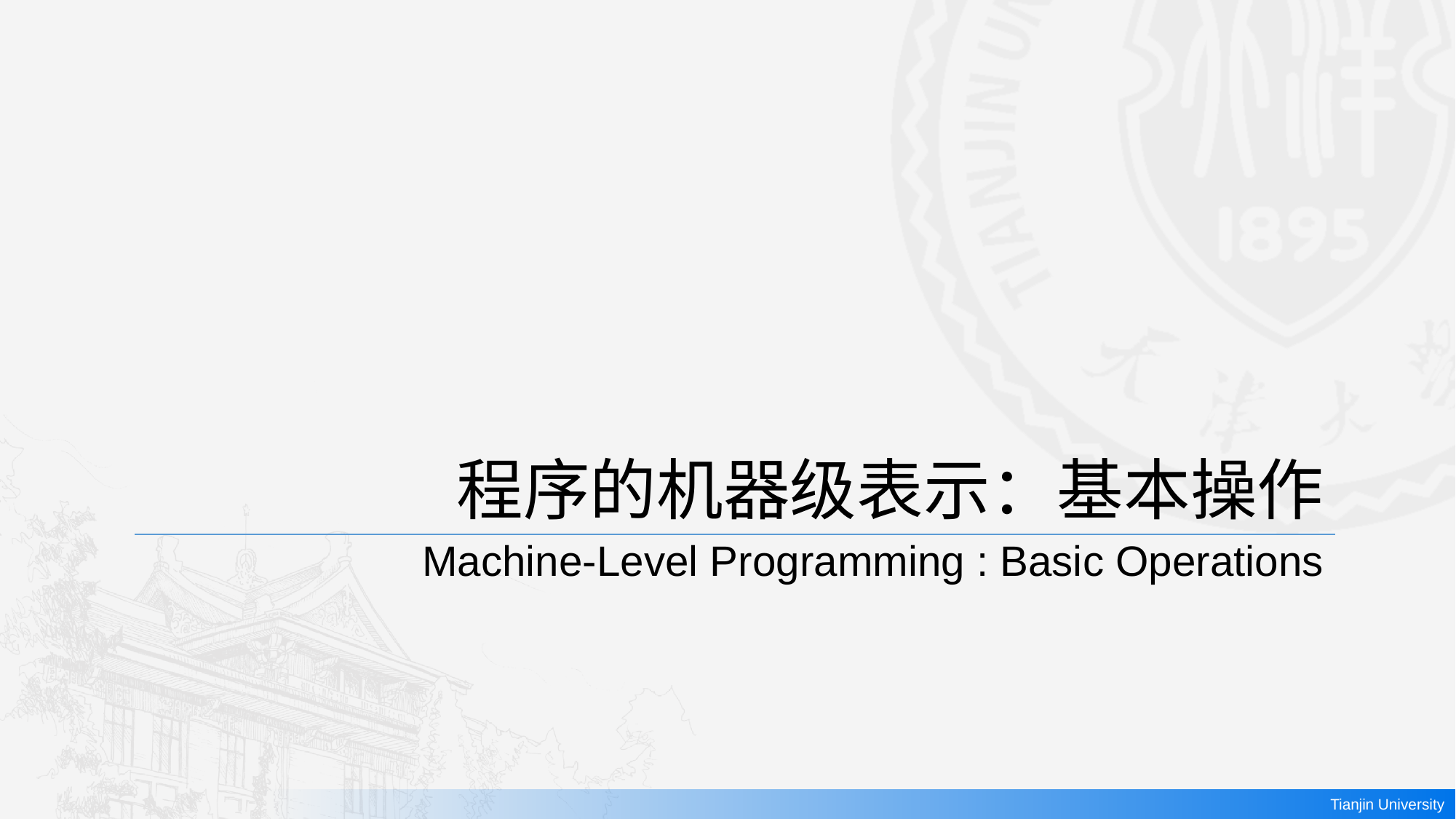

# 程序的机器级表示：基本操作
Machine-Level Programming : Basic Operations